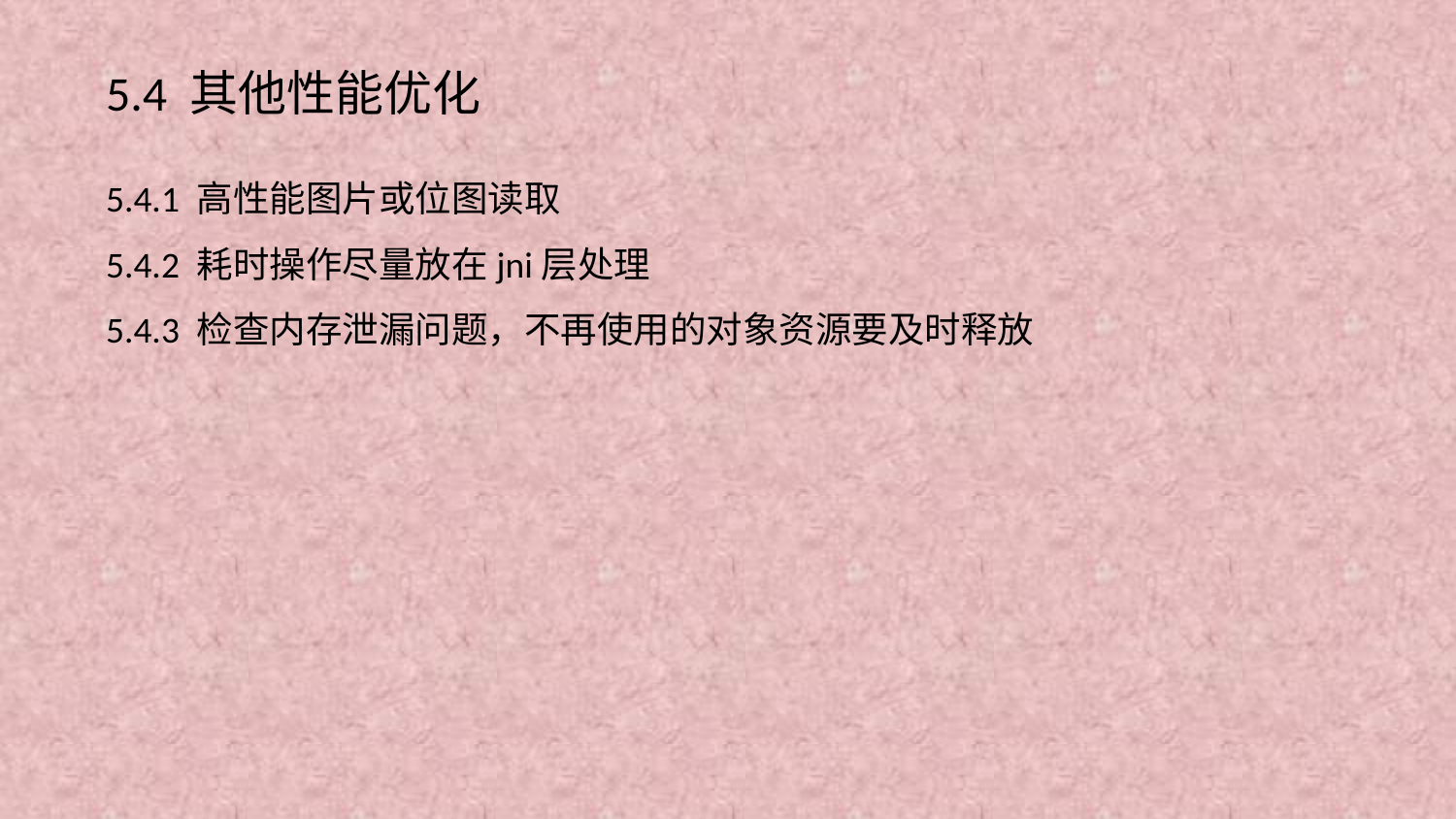

5.4 其他性能优化
5.4.1 高性能图片或位图读取
5.4.2 耗时操作尽量放在jni层处理
5.4.3 检查内存泄漏问题，不再使用的对象资源要及时释放